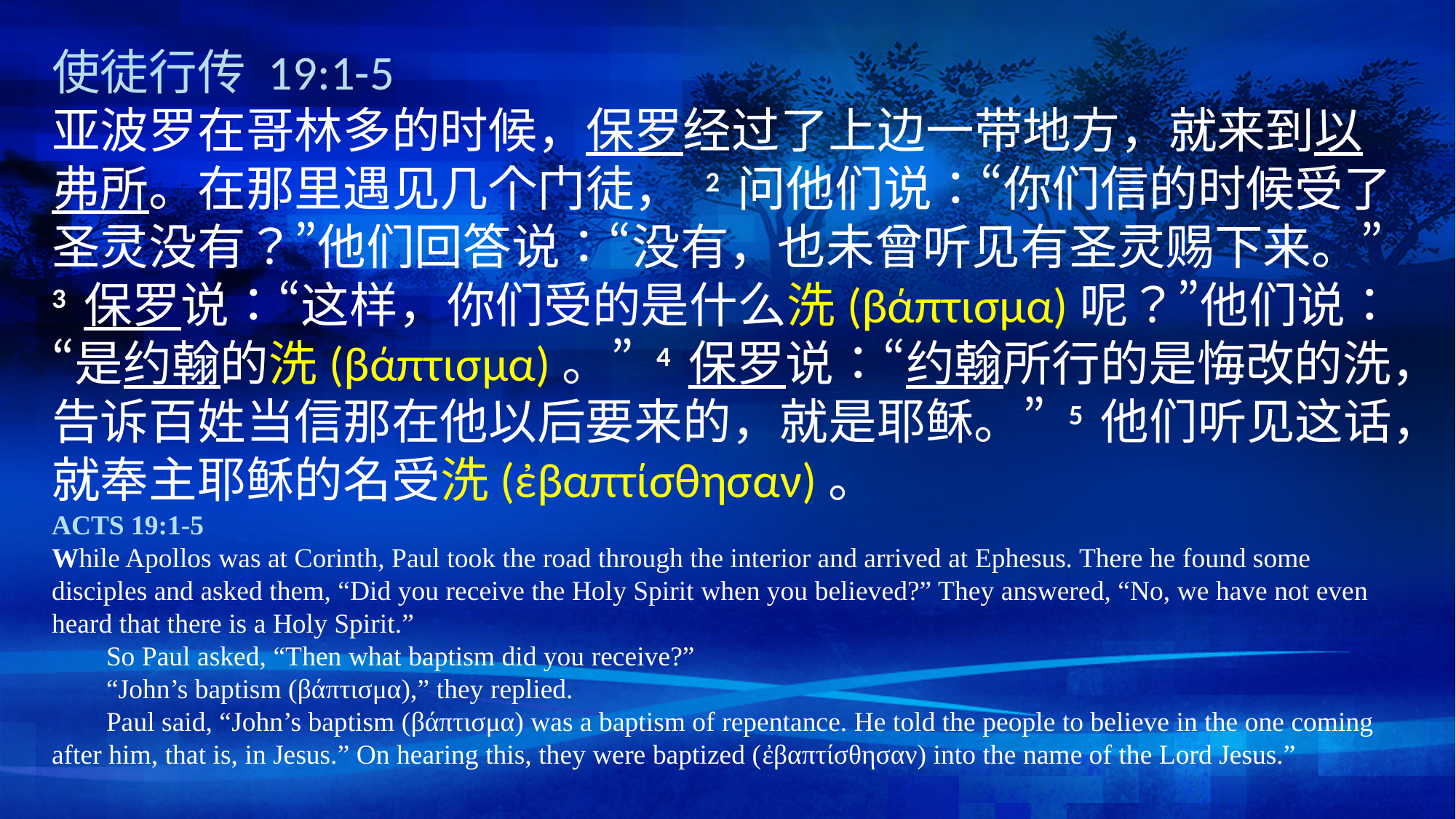

使徒行传 19:1-5
亚波罗在哥林多的时候，保罗经过了上边一带地方，就来到以弗所。在那里遇见几个门徒， 2 问他们说：“你们信的时候受了圣灵没有？”他们回答说：“没有，也未曾听见有圣灵赐下来。” 3 保罗说：“这样，你们受的是什么洗(βάπτισμα)呢？”他们说：“是约翰的洗(βάπτισμα)。” 4 保罗说：“约翰所行的是悔改的洗，告诉百姓当信那在他以后要来的，就是耶稣。” 5 他们听见这话，就奉主耶稣的名受洗(ἐβαπτίσθησαν)。
ACTS 19:1-5
While Apollos was at Corinth, Paul took the road through the interior and arrived at Ephesus. There he found some disciples and asked them, “Did you receive the Holy Spirit when you believed?” They answered, “No, we have not even heard that there is a Holy Spirit.”
So Paul asked, “Then what baptism did you receive?”
“John’s baptism (βάπτισμα),” they replied.
Paul said, “John’s baptism (βάπτισμα) was a baptism of repentance. He told the people to believe in the one coming after him, that is, in Jesus.” On hearing this, they were baptized (ἐβαπτίσθησαν) into the name of the Lord Jesus.”